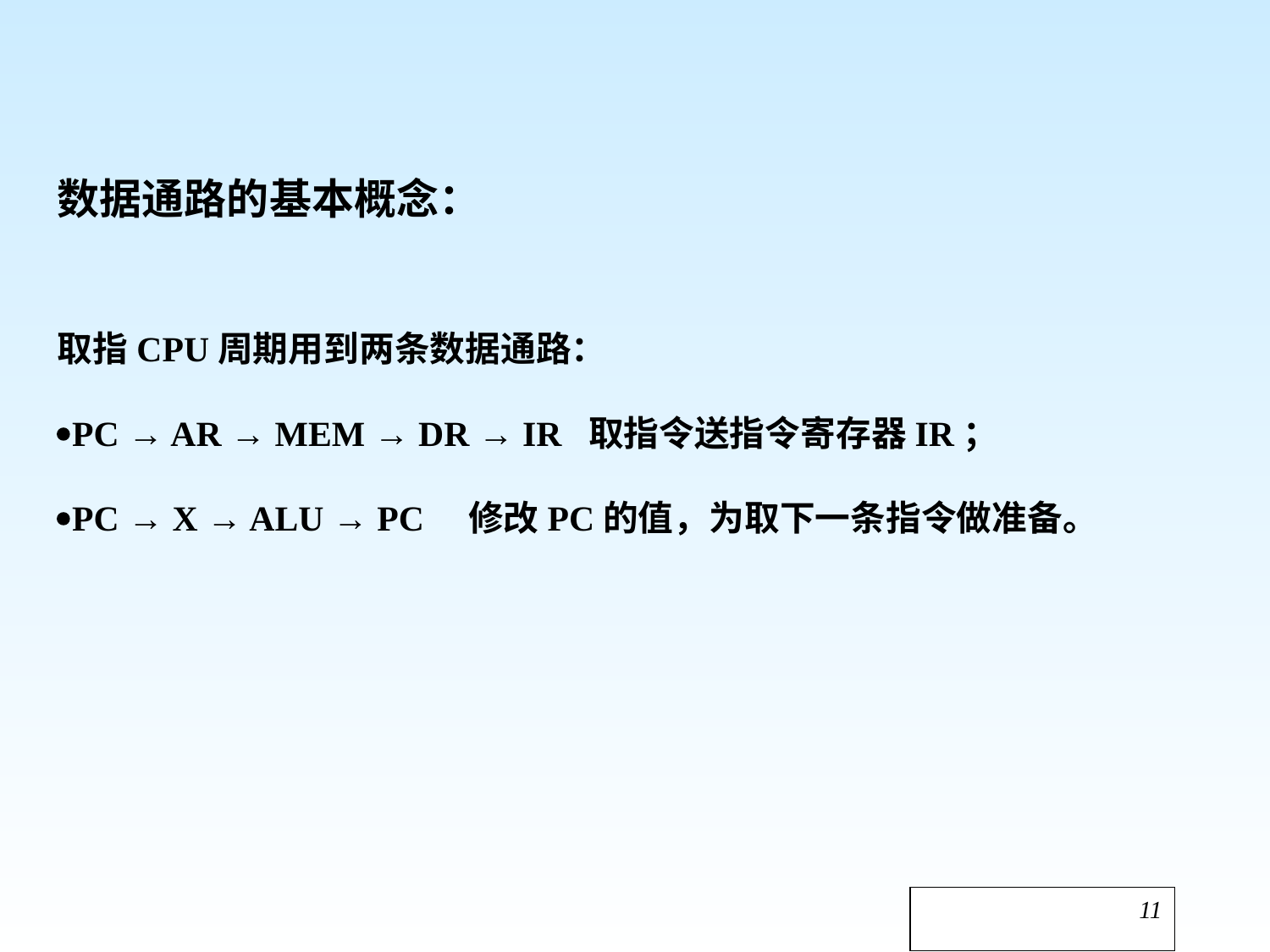

数据通路的基本概念：

取指CPU周期用到两条数据通路：
•PC → AR → MEM → DR → IR  取指令送指令寄存器IR；
•PC → X → ALU → PC    修改PC的值，为取下一条指令做准备。
11